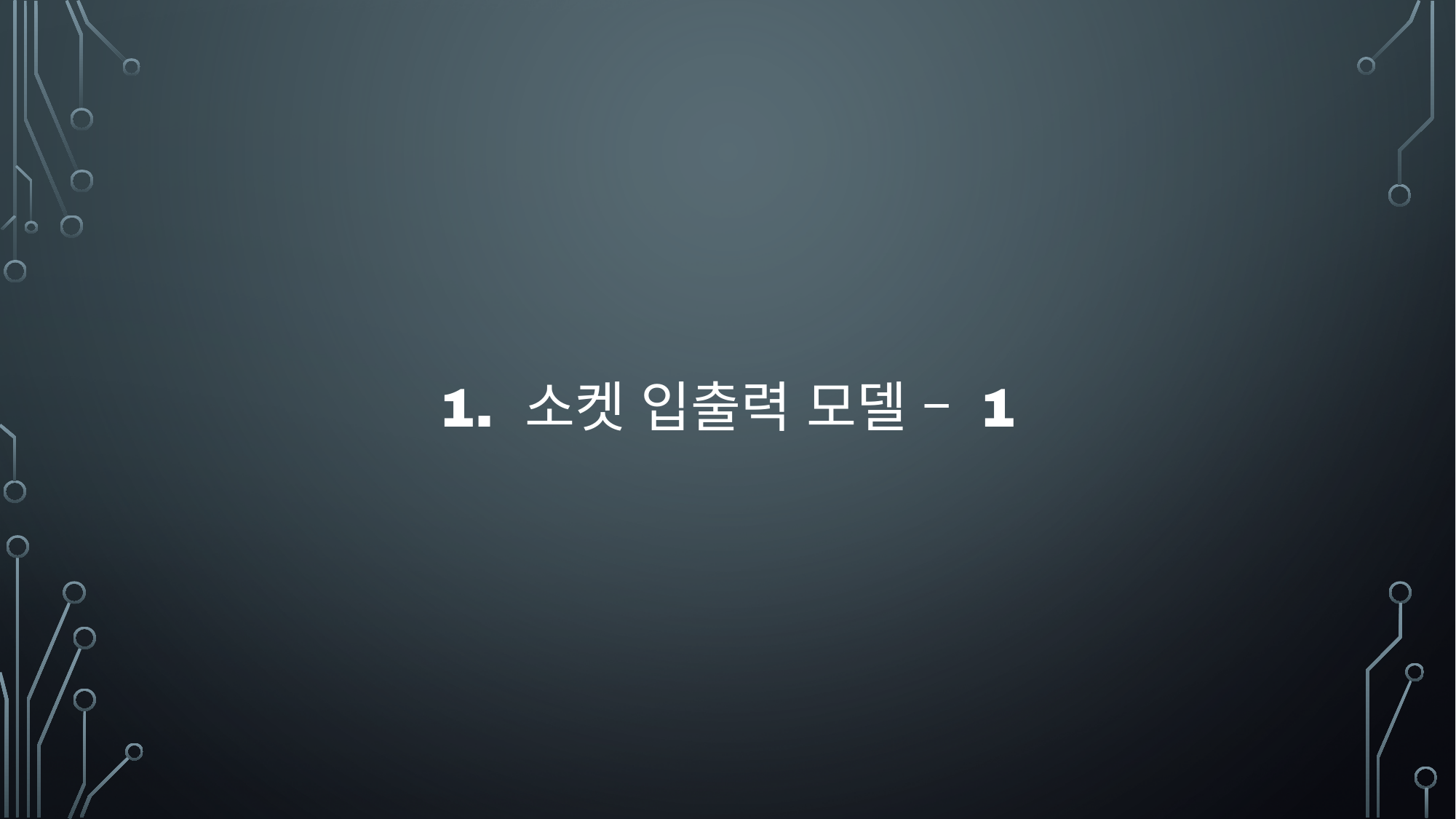

# 1. 소켓 입출력 모델 – 1